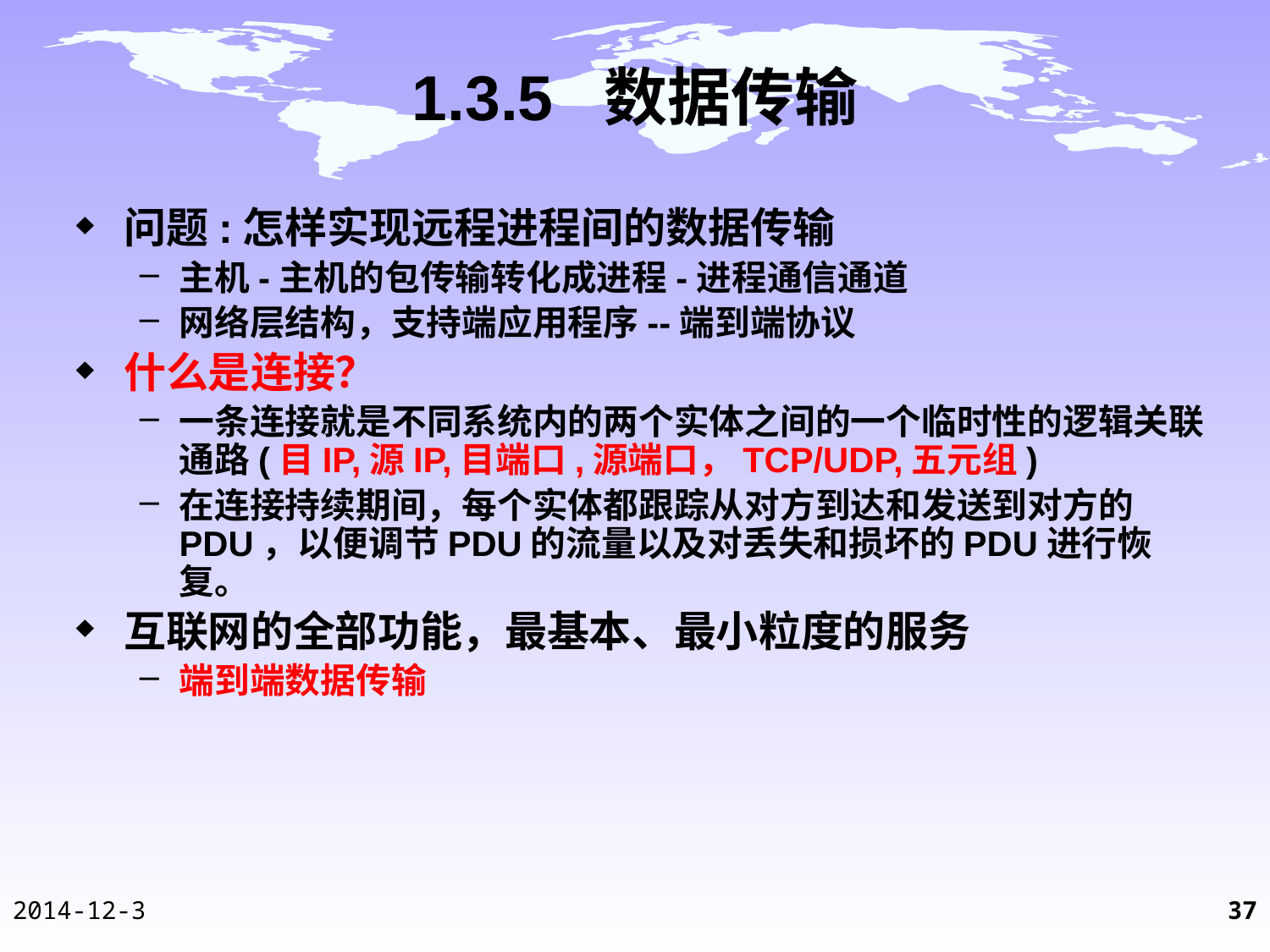

# 1.3.5  数据传输
问题:怎样实现远程进程间的数据传输
主机-主机的包传输转化成进程-进程通信通道
网络层结构，支持端应用程序--端到端协议
什么是连接？
一条连接就是不同系统内的两个实体之间的一个临时性的逻辑关联通路(目IP,源IP,目端口,源端口，TCP/UDP,五元组)
在连接持续期间，每个实体都跟踪从对方到达和发送到对方的PDU，以便调节PDU的流量以及对丢失和损坏的PDU进行恢复。
互联网的全部功能，最基本、最小粒度的服务
端到端数据传输
2014-12-3
37